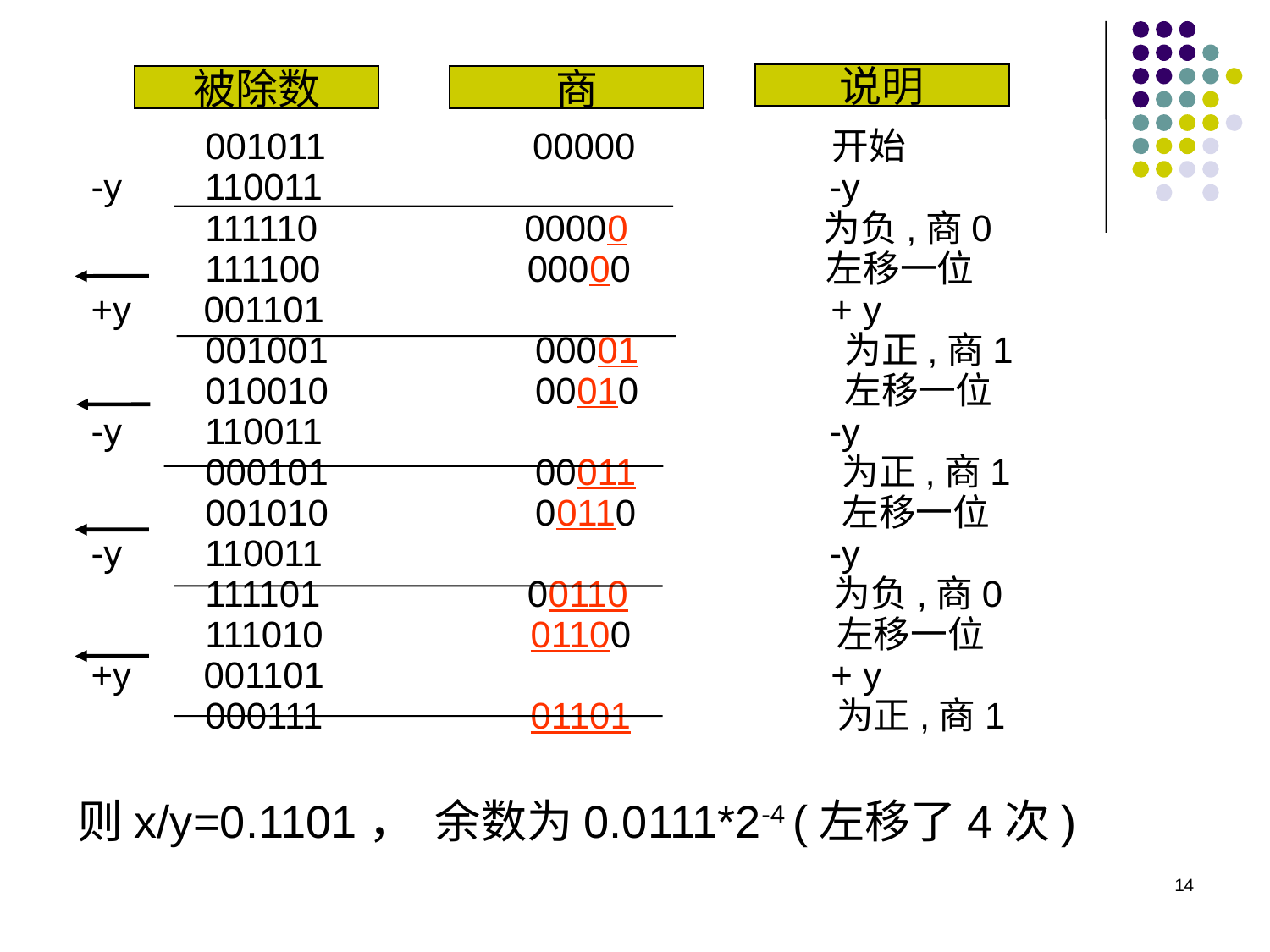

001011                    00000                  开始
-y        110011                                                 -y
           111110                    00000                  为负,商0
           111100                    00000                  左移一位
+y       001101                                                 + y
           001001                    00001                   为正,商1
           010010                    00010                   左移一位
-y        110011                                                 -y
           000101                    00011                   为正,商1
           001010                    00110                   左移一位
-y        110011                                                 -y
           111101                    00110                   为负,商0
           111010                    01100                   左移一位
+y       001101                                                 + y
           000111                    01101                   为正,商1
说明
被除数
商

则x/y=0.1101，  余数为0.0111*2-4 (左移了4次)

14